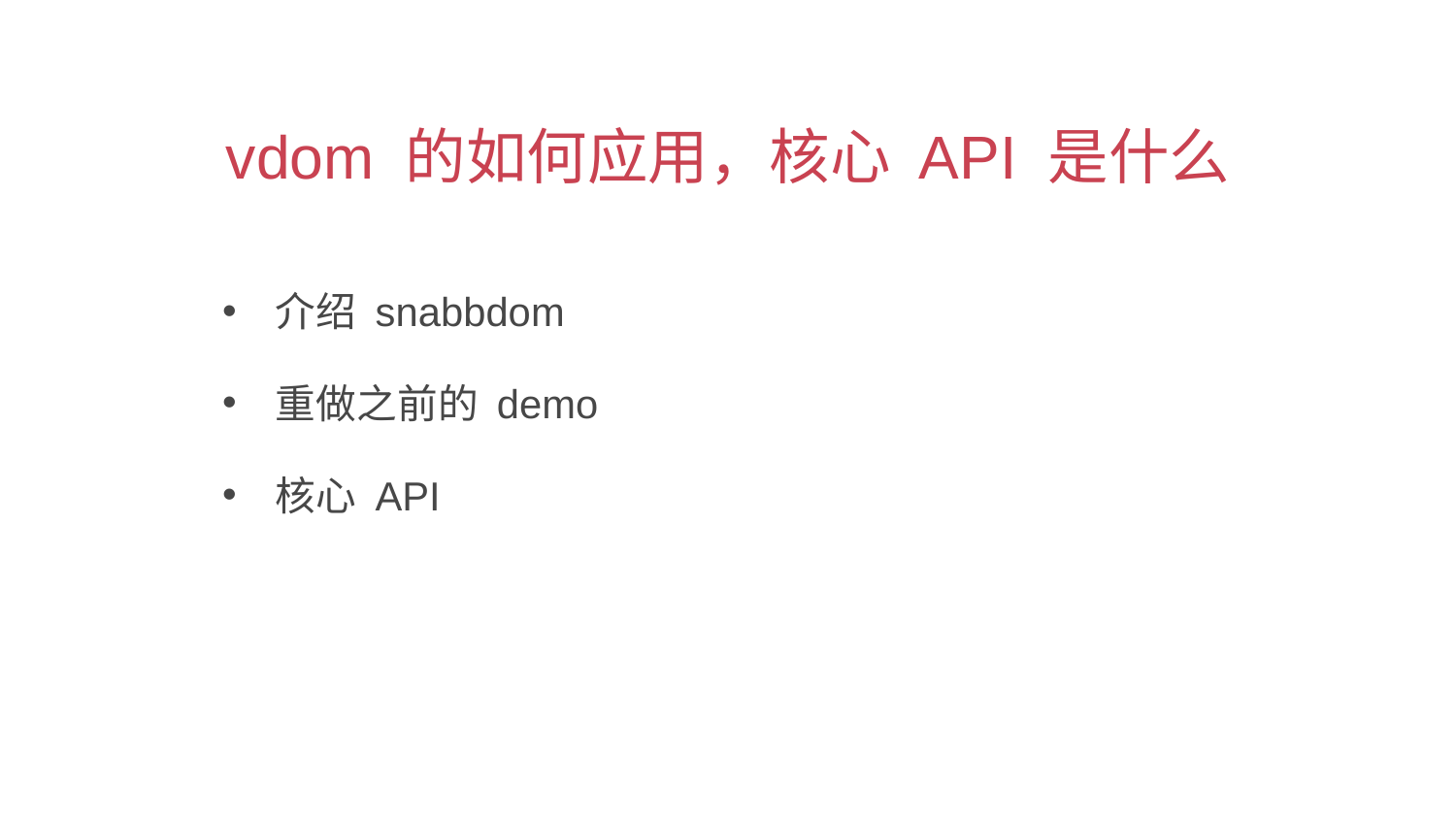

vdom 的如何应用，核心 API 是什么
 介绍 snabbdom
 重做之前的 demo
 核心 API